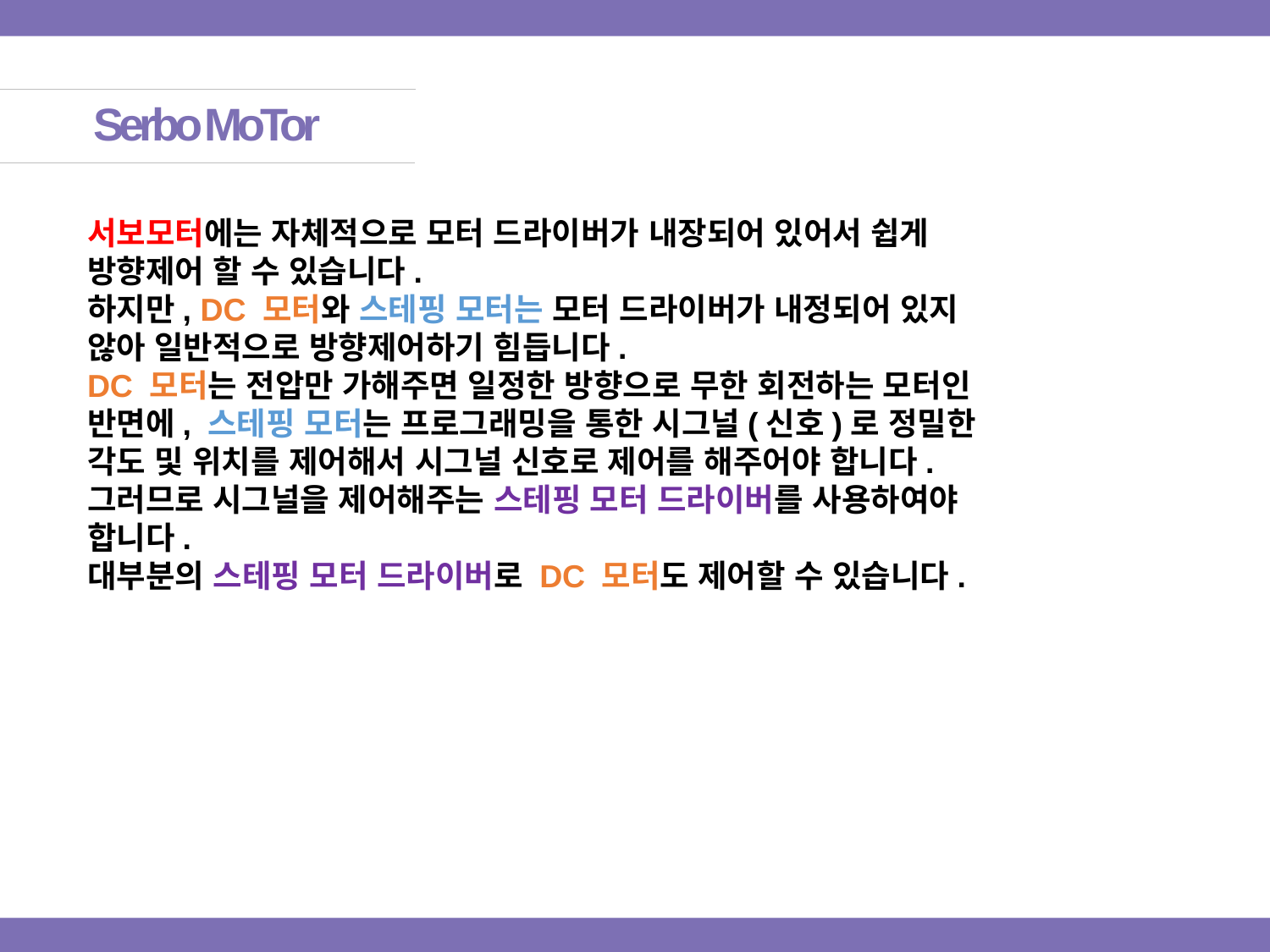

Serbo MoTor
서보모터에는 자체적으로 모터 드라이버가 내장되어 있어서 쉽게 방향제어 할 수 있습니다.
하지만, DC 모터와 스테핑 모터는 모터 드라이버가 내정되어 있지 않아 일반적으로 방향제어하기 힘듭니다.
DC 모터는 전압만 가해주면 일정한 방향으로 무한 회전하는 모터인 반면에, 스테핑 모터는 프로그래밍을 통한 시그널(신호)로 정밀한 각도 및 위치를 제어해서 시그널 신호로 제어를 해주어야 합니다.
그러므로 시그널을 제어해주는 스테핑 모터 드라이버를 사용하여야 합니다.
대부분의 스테핑 모터 드라이버로 DC 모터도 제어할 수 있습니다.